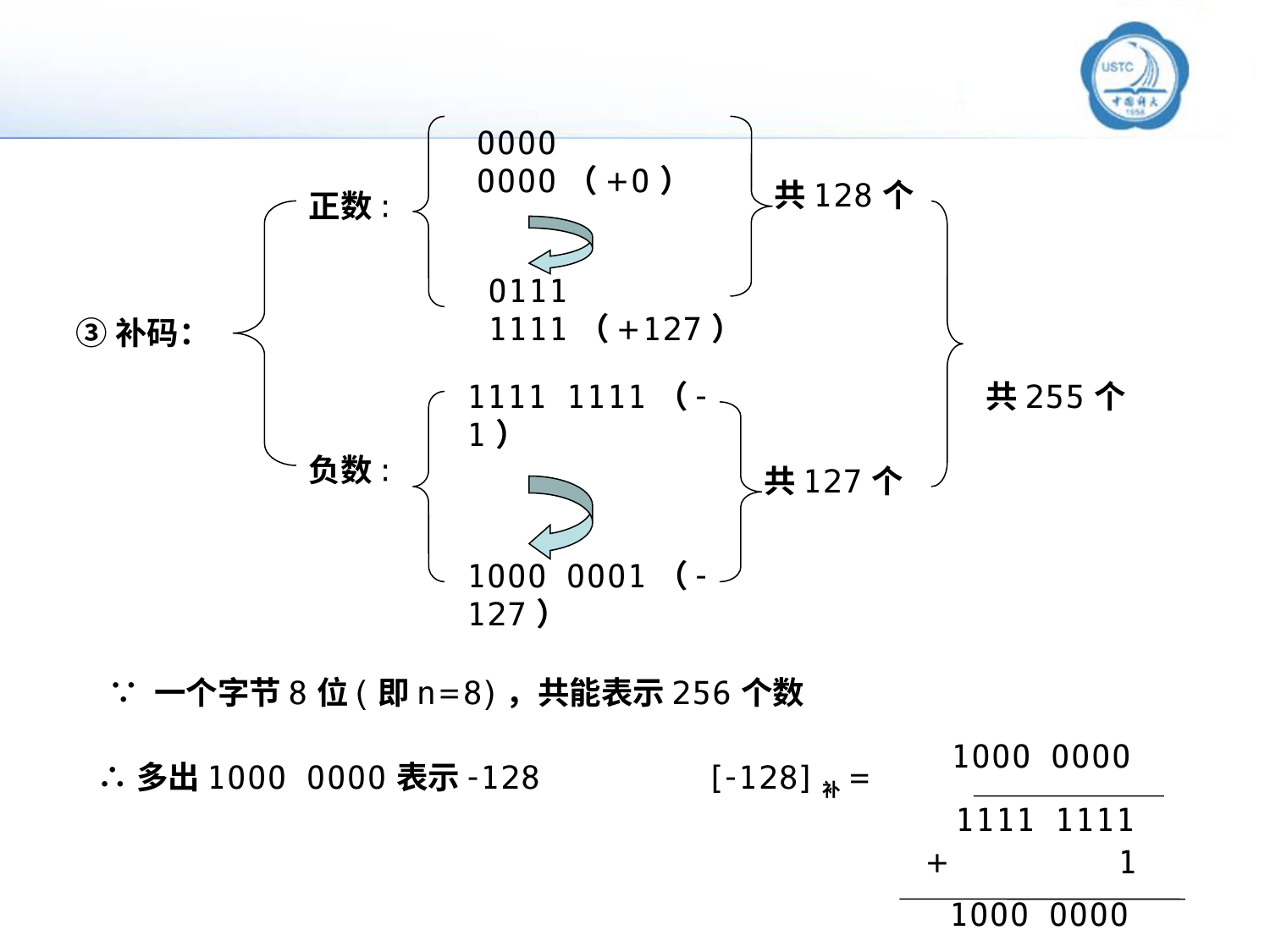

0000  0000（+0）

共128个
正数:

0111  1111（+127）
③补码：
1111  1111（-1）
共255个

负数:
共127个

1000  0001（-127）
∵ 一个字节8位(即n=8)，共能表示256个数
  1000  0000
∴多出1000  0000表示-128
[-128]补=
1111  1111

      +                  1
 1000  0000